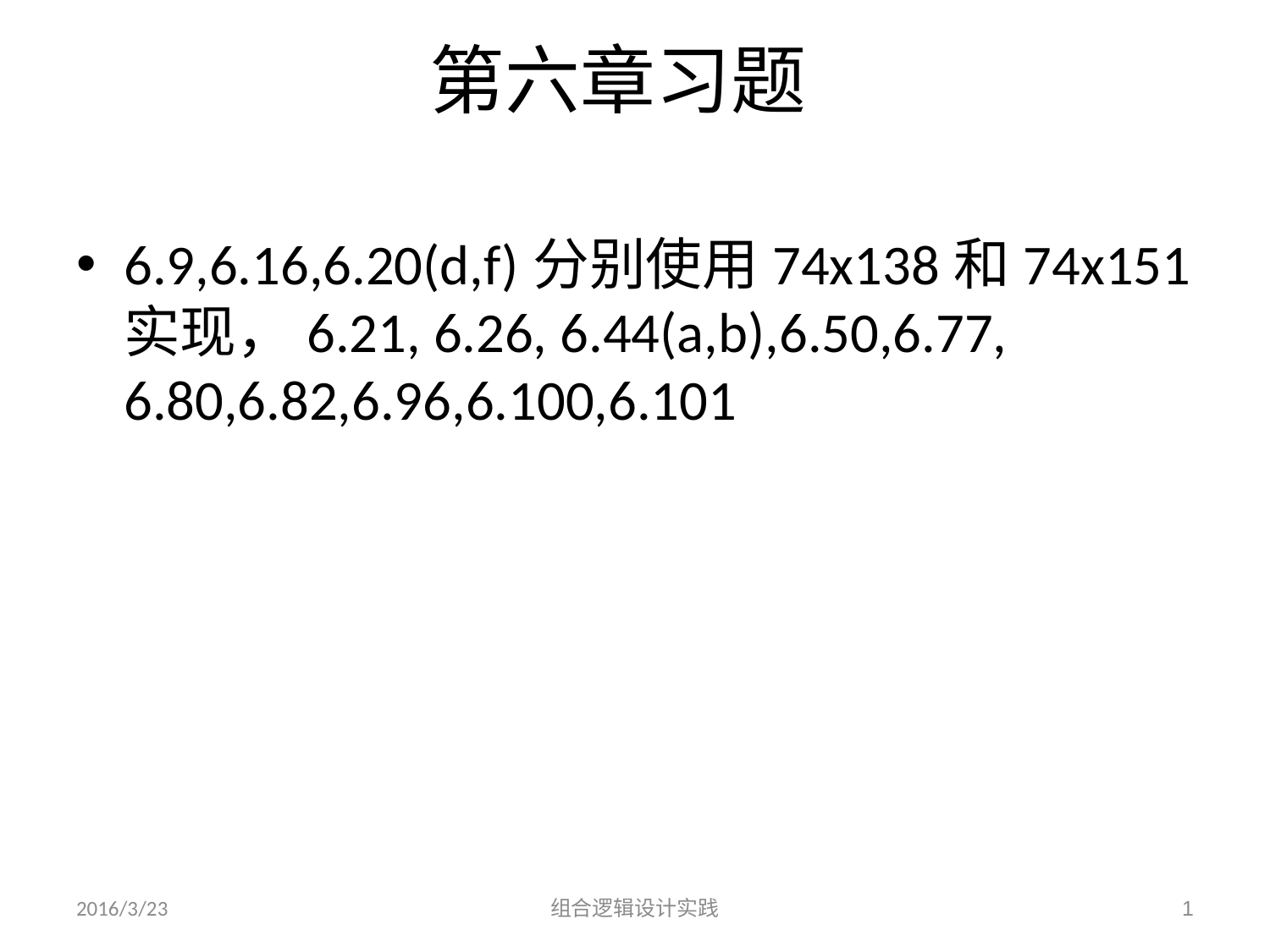

# 第六章习题
6.9,6.16,6.20(d,f)分别使用74x138和74x151实现，6.21, 6.26, 6.44(a,b),6.50,6.77, 6.80,6.82,6.96,6.100,6.101
2016/3/23
组合逻辑设计实践
1